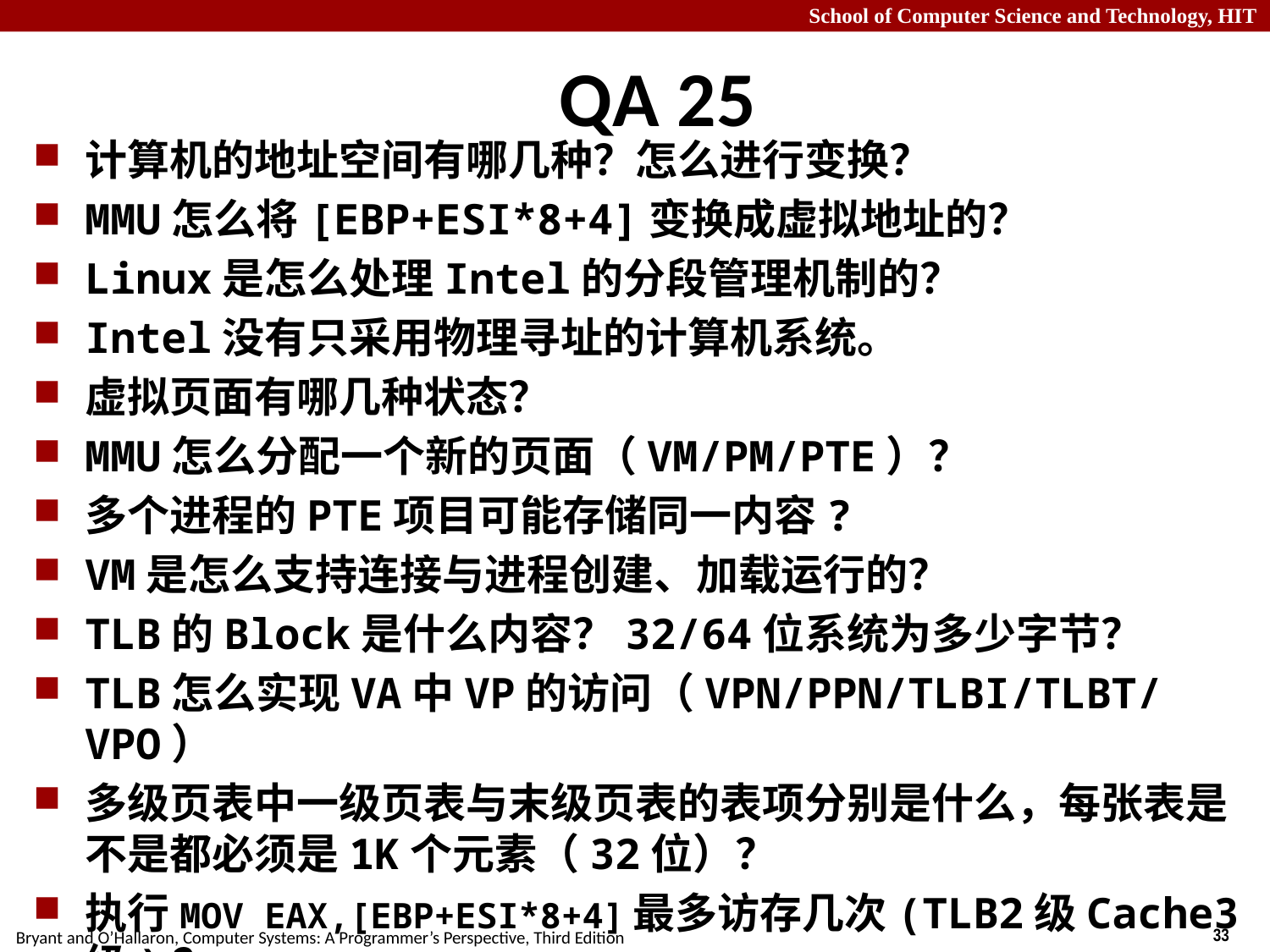

# QA 25
计算机的地址空间有哪几种？怎么进行变换？
MMU怎么将[EBP+ESI*8+4]变换成虚拟地址的？
Linux是怎么处理Intel的分段管理机制的？
Intel没有只采用物理寻址的计算机系统。
虚拟页面有哪几种状态？
MMU怎么分配一个新的页面（VM/PM/PTE）？
多个进程的PTE项目可能存储同一内容?
VM是怎么支持连接与进程创建、加载运行的？
TLB的Block是什么内容？32/64位系统为多少字节？
TLB怎么实现VA中VP的访问（VPN/PPN/TLBI/TLBT/VPO）
多级页表中一级页表与末级页表的表项分别是什么，每张表是不是都必须是1K个元素（32位）？
执行MOV EAX,[EBP+ESI*8+4]最多访存几次(TLB2级Cache3级)？